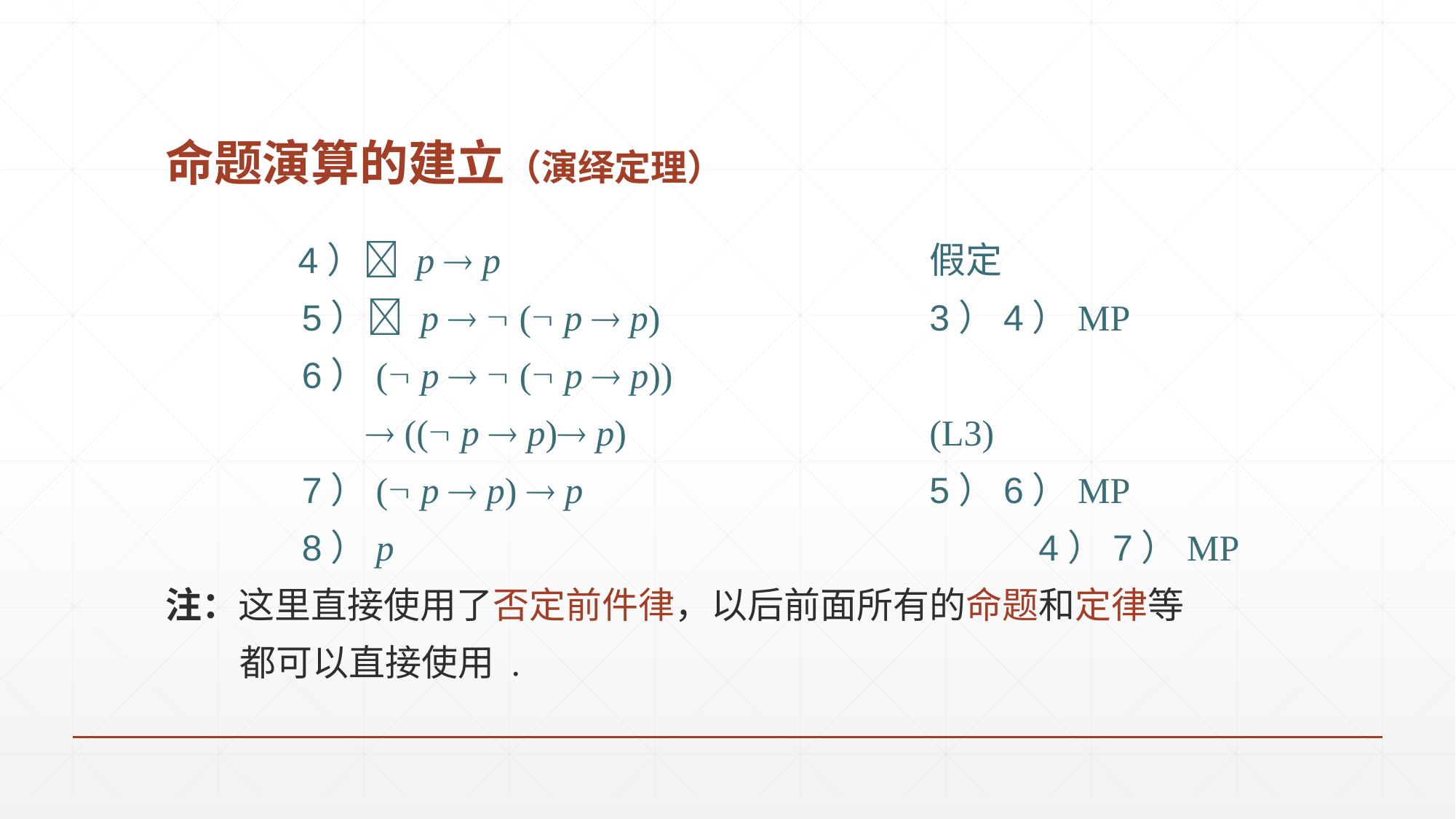

# 命题演算的建立（演绎定理）
             4）¬ p → p  				假定
               5）¬ p → ¬ (¬ p → p)			3）4）MP
               6）(¬ p → ¬ (¬ p → p))
                      → ((¬ p → p)→ p) 			(L3)
               7）(¬ p → p) → p				5）6）MP
               8）p						4）7）MP
注：这里直接使用了否定前件律，以后前面所有的命题和定律等
        都可以直接使用 .